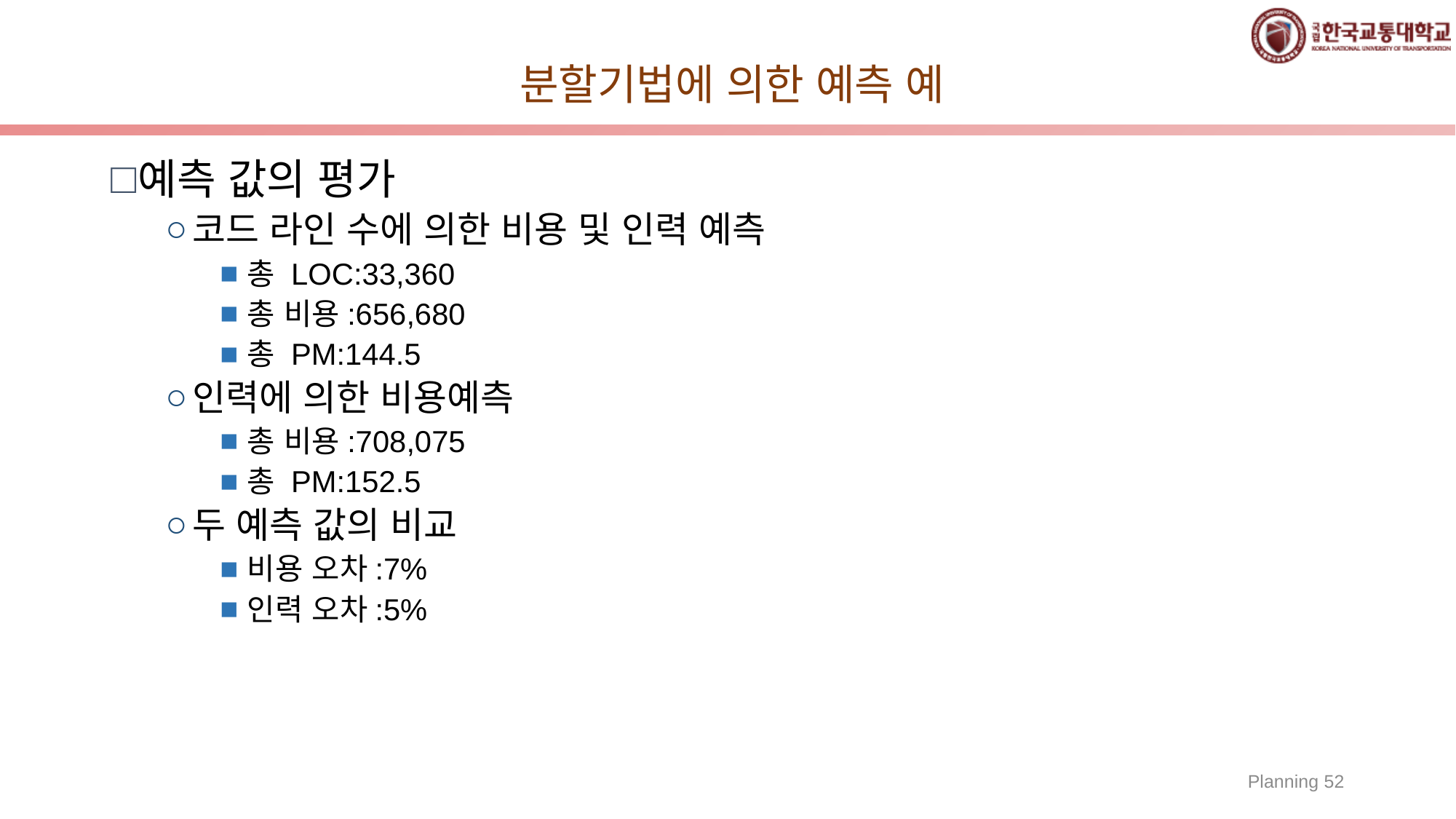

# 분할기법에 의한 예측 예
예측 값의 평가
코드 라인 수에 의한 비용 및 인력 예측
총 LOC:33,360
총 비용:656,680
총 PM:144.5
인력에 의한 비용예측
총 비용:708,075
총 PM:152.5
두 예측 값의 비교
비용 오차:7%
인력 오차:5%

Planning 52